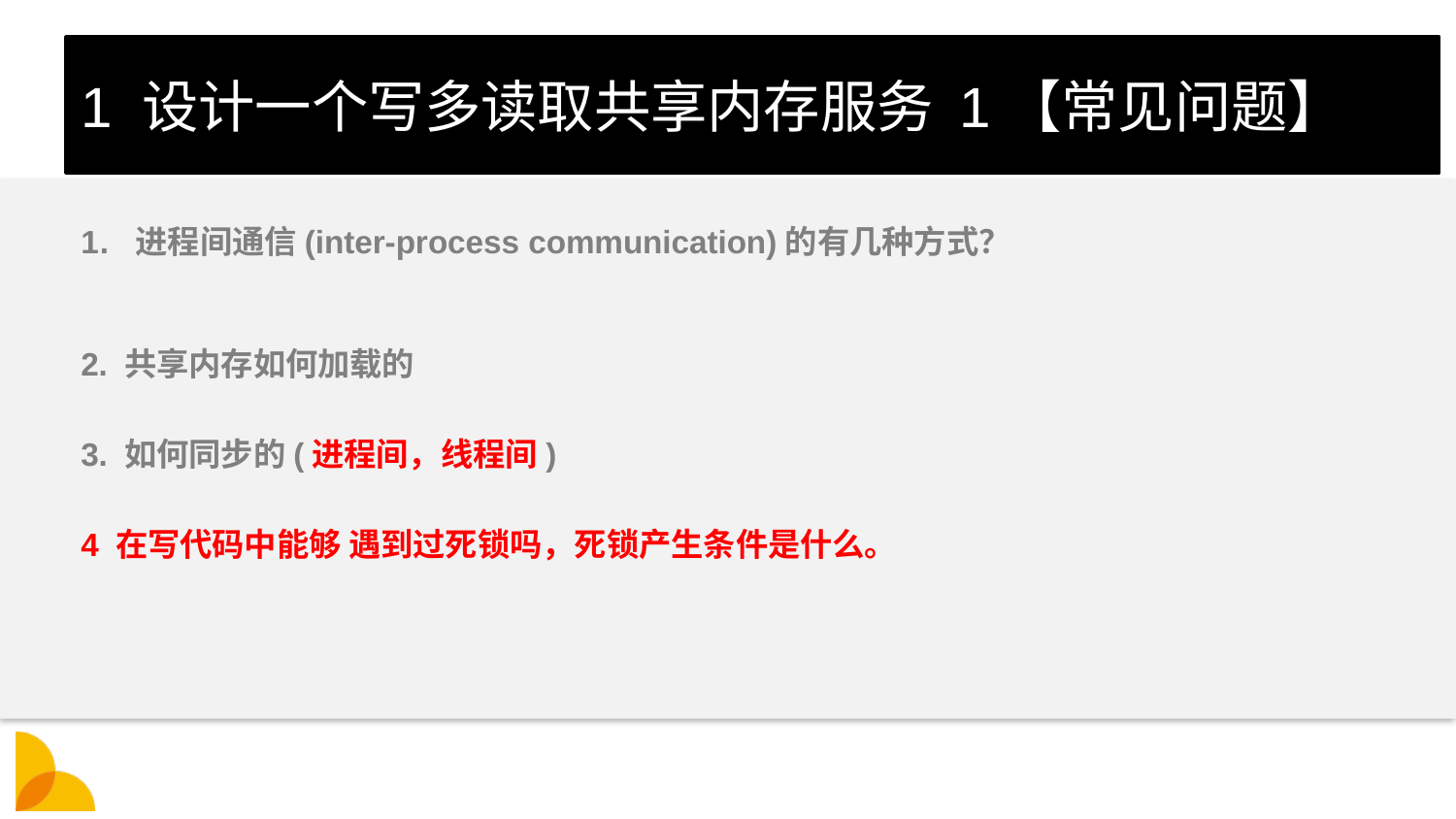

# 1 设计一个写多读取共享内存服务 1【常见问题】
进程间通信(inter-process communication)的有几种方式？

2. 共享内存如何加载的

3. 如何同步的(进程间，线程间)

4 在写代码中能够 遇到过死锁吗，死锁产生条件是什么。